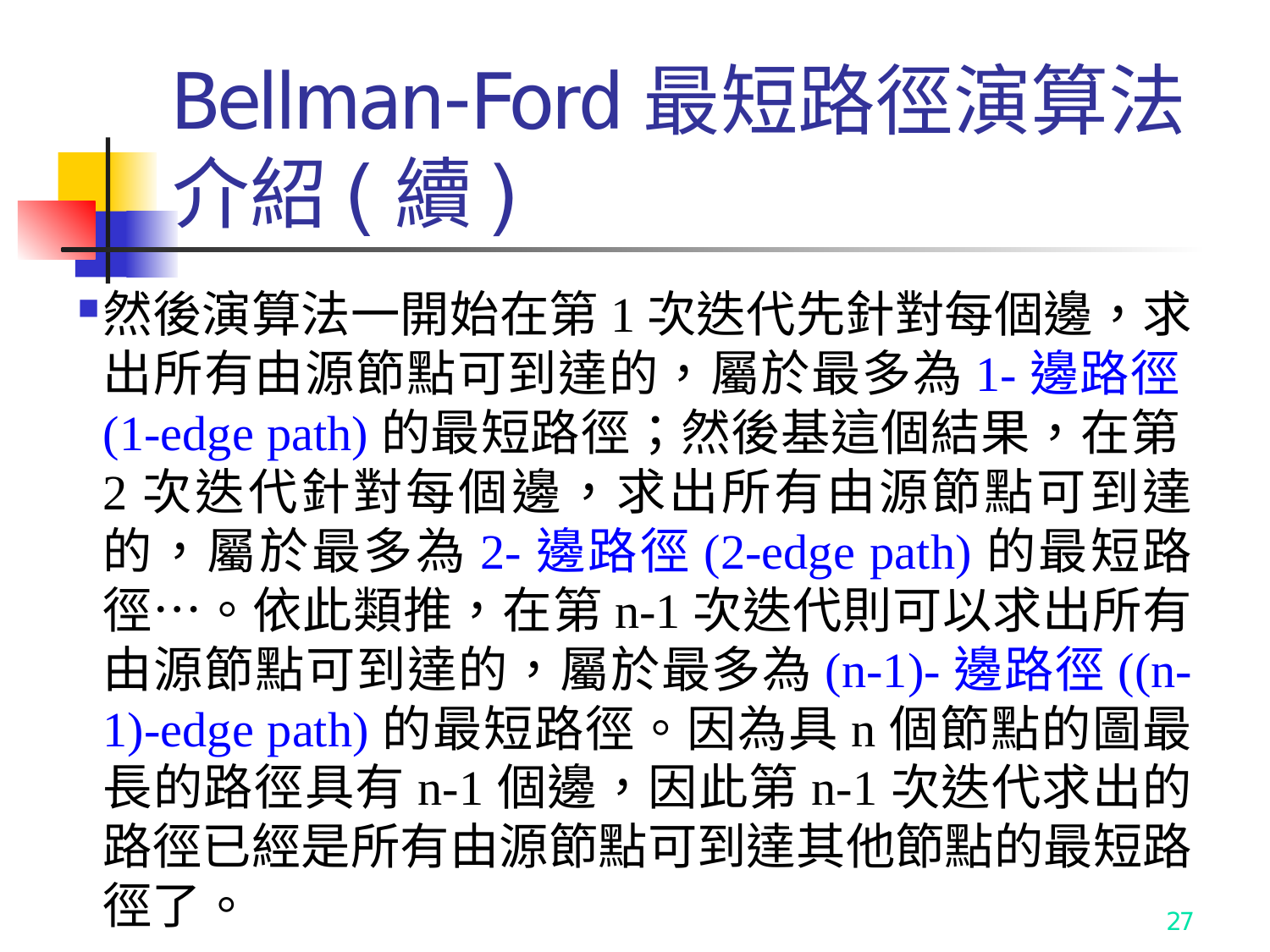

# Bellman-Ford最短路徑演算法介紹(續)
然後演算法一開始在第1次迭代先針對每個邊，求出所有由源節點可到達的，屬於最多為1-邊路徑(1-edge path)的最短路徑；然後基這個結果，在第2次迭代針對每個邊，求出所有由源節點可到達的，屬於最多為2-邊路徑(2-edge path)的最短路徑…。依此類推，在第n-1次迭代則可以求出所有由源節點可到達的，屬於最多為(n-1)-邊路徑((n-1)-edge path)的最短路徑。因為具n個節點的圖最長的路徑具有n-1個邊，因此第n-1次迭代求出的路徑已經是所有由源節點可到達其他節點的最短路徑了。
27